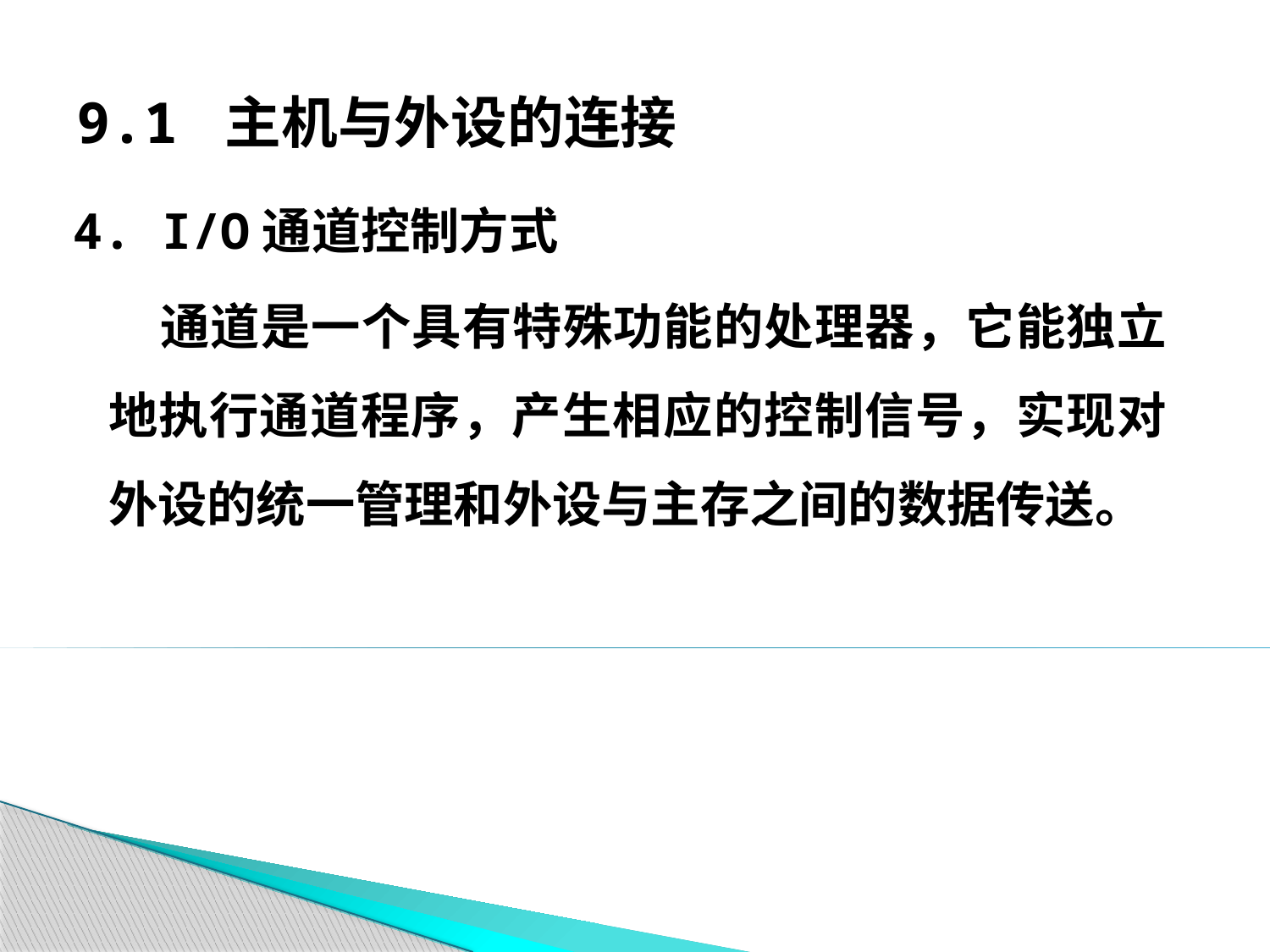

# 9.1 主机与外设的连接
4. I/O通道控制方式
      通道是一个具有特殊功能的处理器，它能独立地执行通道程序，产生相应的控制信号，实现对外设的统一管理和外设与主存之间的数据传送。